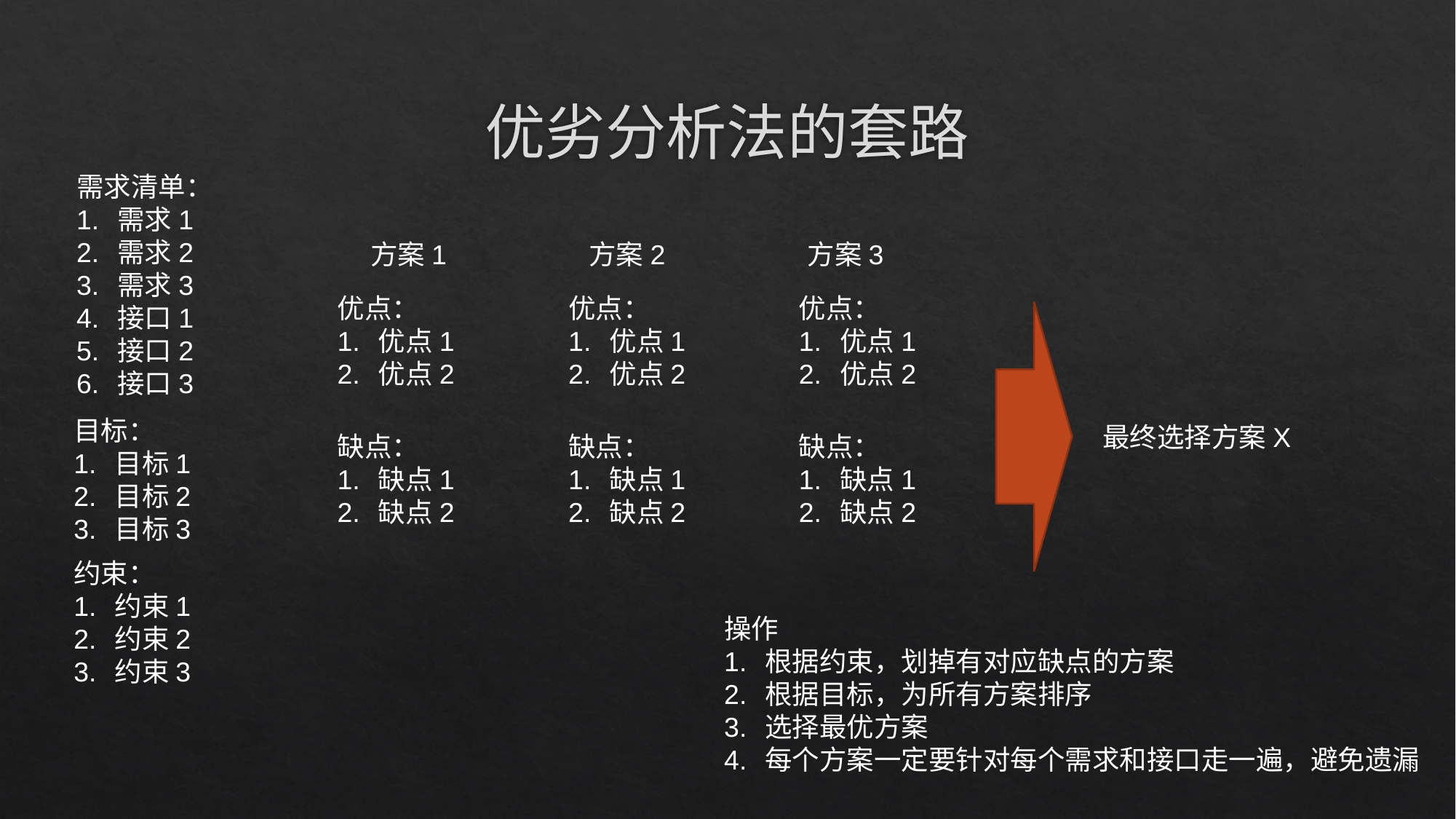

# 优劣分析法的套路
需求清单：
需求1
需求2
需求3
接口1
接口2
接口3
方案1
方案2
方案3
优点：
优点1
优点2
优点：
优点1
优点2
优点：
优点1
优点2

目标：
目标1
目标2
目标3
最终选择方案X
缺点：
缺点1
缺点2
缺点：
缺点1
缺点2
缺点：
缺点1
缺点2
约束：
约束1
约束2
约束3
操作
根据约束，划掉有对应缺点的方案
根据目标，为所有方案排序
选择最优方案
每个方案一定要针对每个需求和接口走一遍，避免遗漏